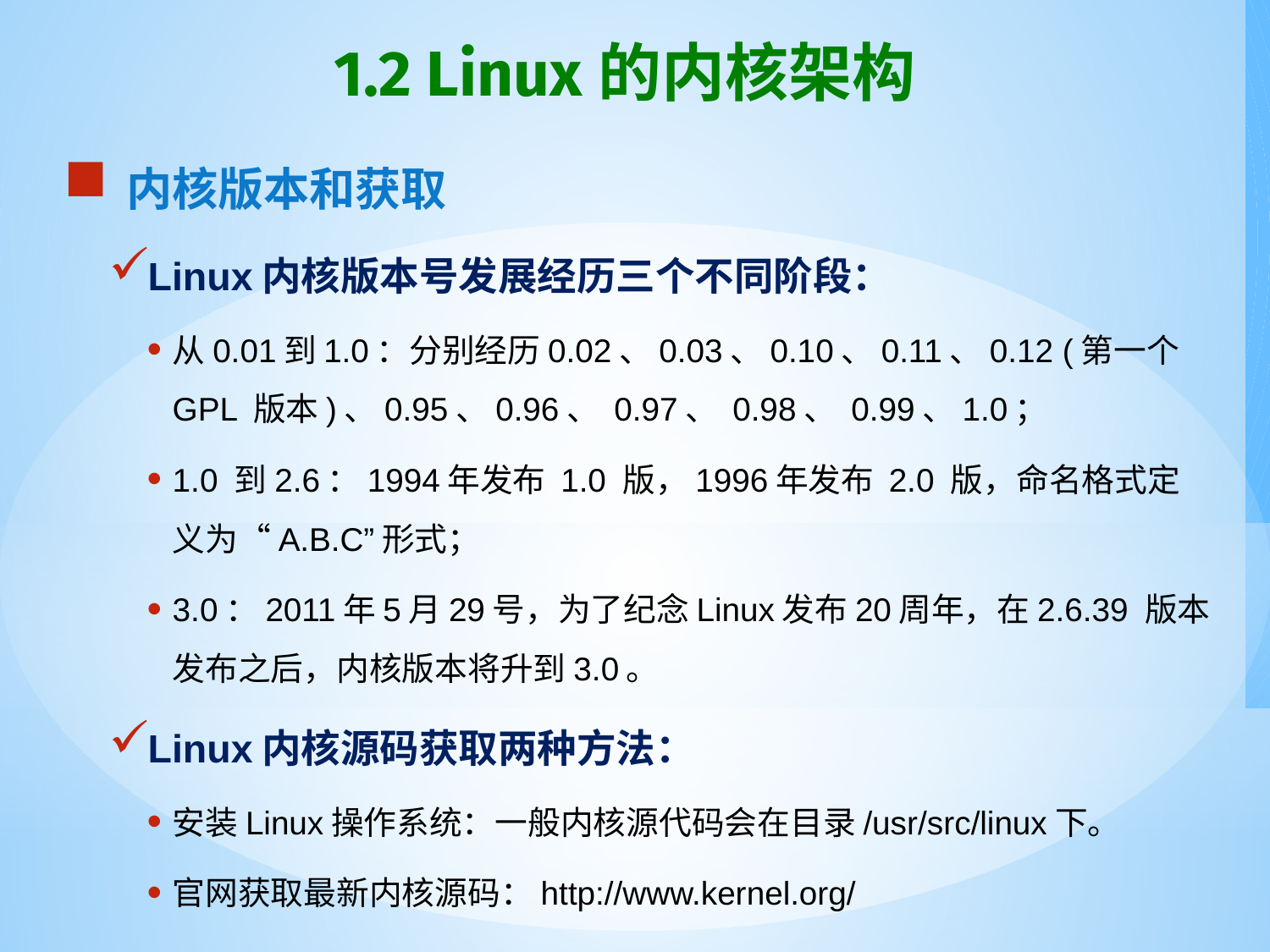

# 1.2 Linux的内核架构
 内核版本和获取
Linux内核版本号发展经历三个不同阶段：
从0.01到1.0：分别经历0.02、0.03、0.10、0.11、0.12 (第一个 GPL 版本)、0.95、0.96、 0.97、 0.98、 0.99、1.0；
1.0 到2.6：1994年发布 1.0 版，1996年发布 2.0 版，命名格式定义为“A.B.C”形式；
3.0：2011年5月29号，为了纪念Linux发布20周年，在2.6.39 版本发布之后，内核版本将升到3.0。
Linux内核源码获取两种方法：
安装Linux操作系统：一般内核源代码会在目录/usr/src/linux下。
官网获取最新内核源码：http://www.kernel.org/